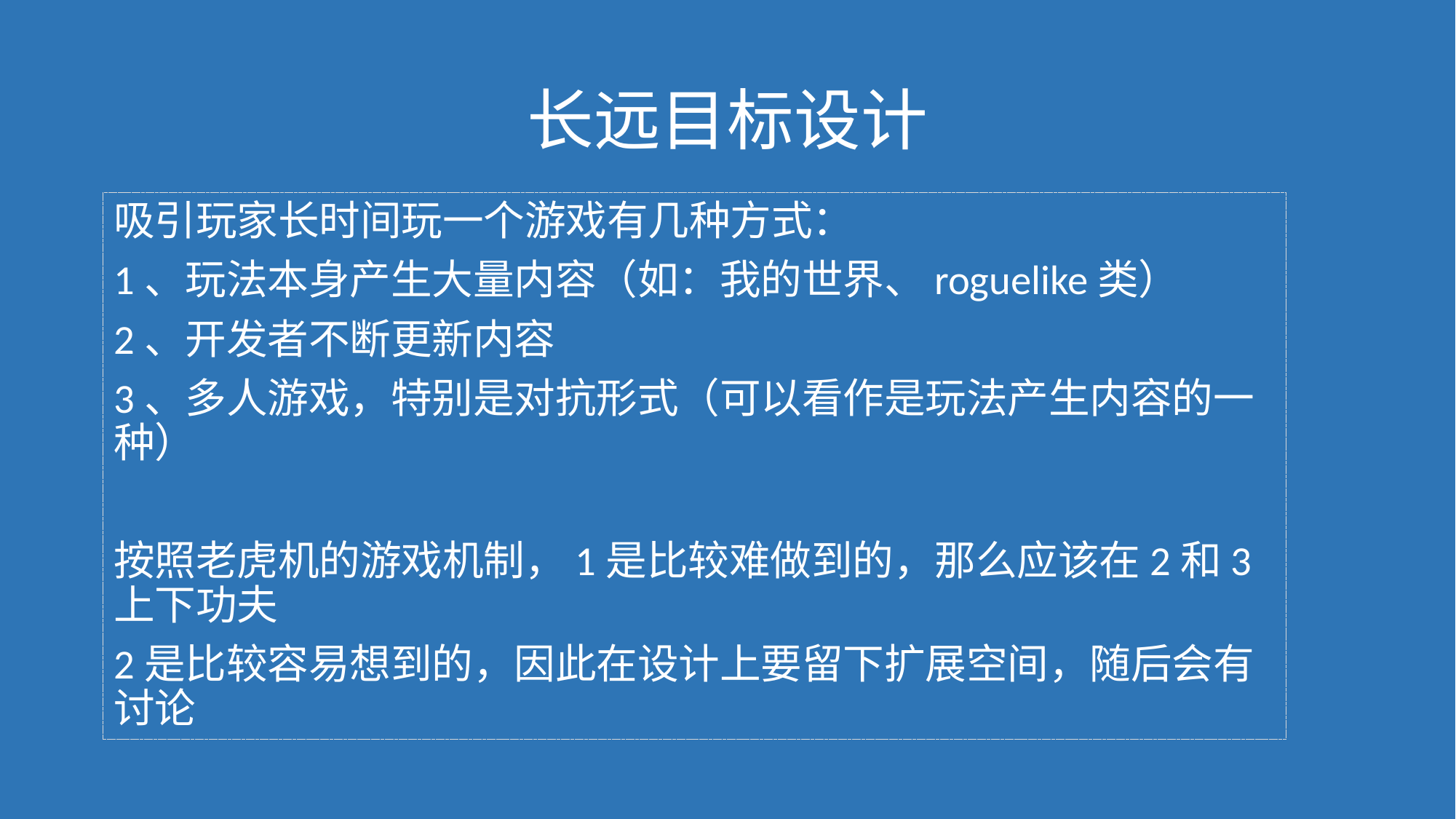

长远目标设计
吸引玩家长时间玩一个游戏有几种方式：
1、玩法本身产生大量内容（如：我的世界、roguelike类）
2、开发者不断更新内容
3、多人游戏，特别是对抗形式（可以看作是玩法产生内容的一种）

按照老虎机的游戏机制，1是比较难做到的，那么应该在2和3上下功夫
2是比较容易想到的，因此在设计上要留下扩展空间，随后会有讨论